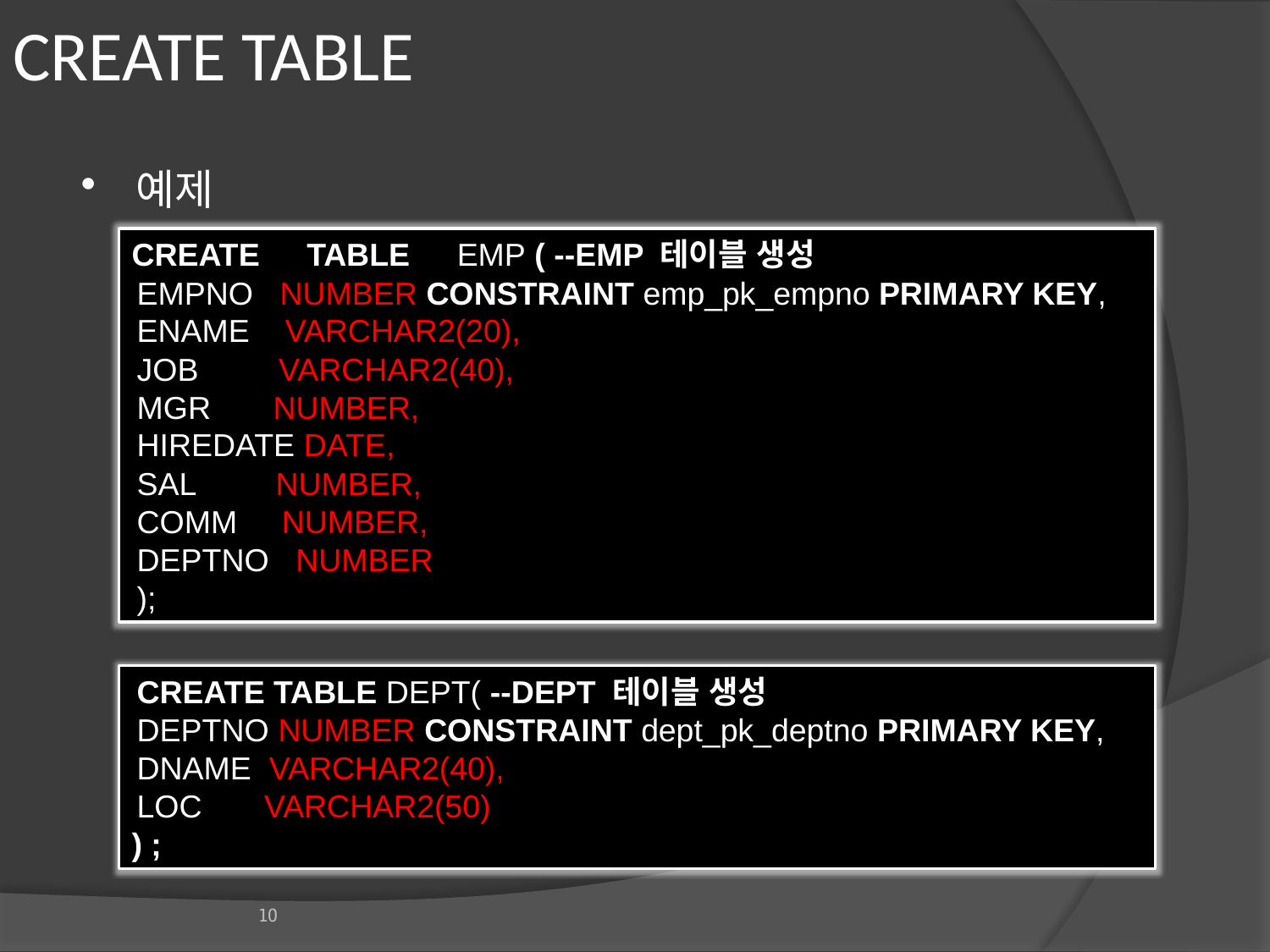

# CREATE TABLE
예제
CREATE　TABLE　EMP ( --EMP 테이블 생성
EMPNO   NUMBER CONSTRAINT emp_pk_empno PRIMARY KEY,
ENAME    VARCHAR2(20),
JOB         VARCHAR2(40),
MGR       NUMBER,
HIREDATE DATE,
SAL         NUMBER,
COMM     NUMBER,
DEPTNO   NUMBER
);
CREATE TABLE DEPT( --DEPT 테이블 생성
DEPTNO NUMBER CONSTRAINT dept_pk_deptno PRIMARY KEY, DNAME  VARCHAR2(40),
LOC       VARCHAR2(50)
) ;
10